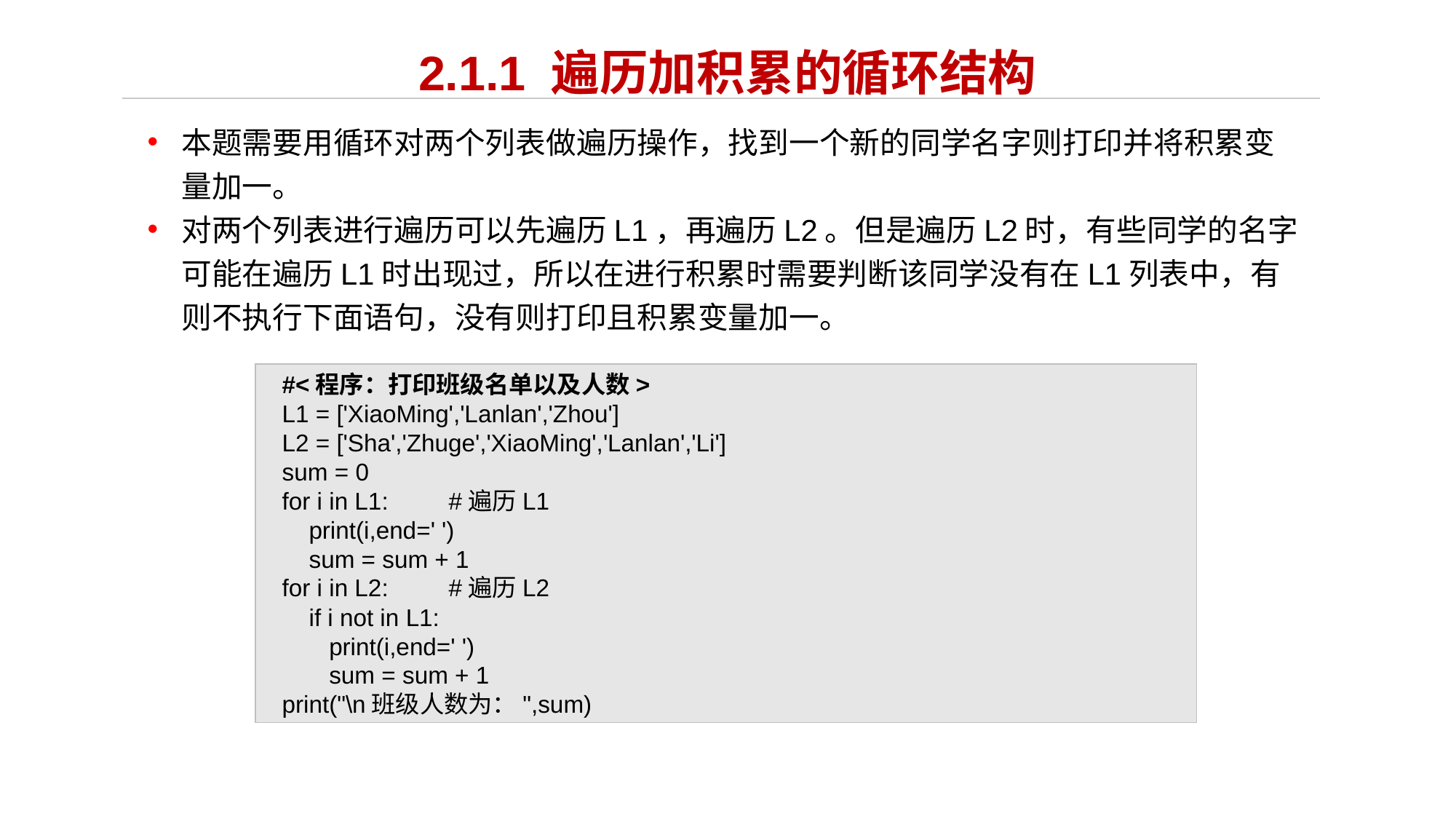

# 2.1.1 遍历加积累的循环结构
本题需要用循环对两个列表做遍历操作，找到一个新的同学名字则打印并将积累变量加一。
对两个列表进行遍历可以先遍历L1，再遍历L2。但是遍历L2时，有些同学的名字可能在遍历L1时出现过，所以在进行积累时需要判断该同学没有在L1列表中，有则不执行下面语句，没有则打印且积累变量加一。
#<程序：打印班级名单以及人数>
L1 = ['XiaoMing','Lanlan','Zhou']
L2 = ['Sha','Zhuge','XiaoMing','Lanlan','Li']
sum = 0
for i in L1:         #遍历L1
    print(i,end=' ')
    sum = sum + 1
for i in L2:         #遍历L2
    if i not in L1:
       print(i,end=' ')
       sum = sum + 1
print("\n班级人数为：",sum)